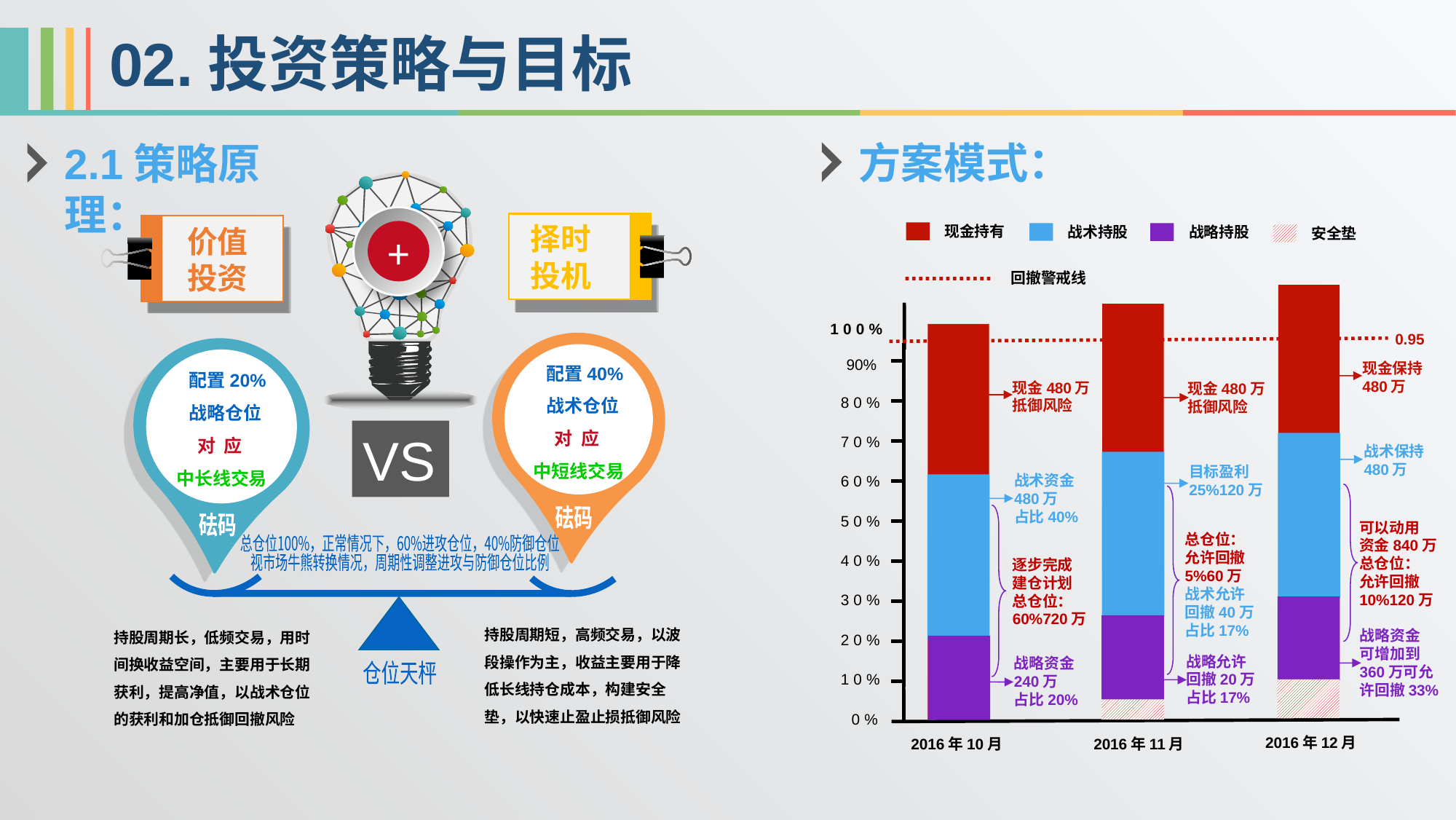

02.投资策略与目标

方案模式：
2.1策略原理：

+

择时
投机

价值
投资

现金持有
战术持股
战略持股
安全垫

回撤警戒线

100%
0.95

  配置40%
  战术仓位
    对  应
中短线交易
90%
  配置20%
  战略仓位
    对  应
中长线交易
现金保持
480万
现金480万
抵御风险
现金480万
抵御风险

80%

VS
70%

战术保持
480万

目标盈利
25%120万

战术资金
480万
占比40%
60%

砝码
50%
可以动用
资金840万
总仓位：
允许回撤
10%120万
砝码
总仓位：
允许回撤
5%60万
战术允许
回撤40万
占比17%

总仓位100%，正常情况下，60%进攻仓位，40%防御仓位
视市场牛熊转换情况，周期性调整进攻与防御仓位比例

40%
逐步完成
建仓计划
总仓位：
60%720万
30%

持股周期短，高频交易，以波段操作为主，收益主要用于降低长线持仓成本，构建安全垫，以快速止盈止损抵御风险
持股周期长，低频交易，用时间换收益空间，主要用于长期获利，提高净值，以战术仓位的获利和加仓抵御回撤风险

战略资金
可增加到
360万可允
许回撤33%
20%

战略允许
回撤20万
占比17%
战略资金
240万
占比20%
仓位天枰

10%

0%
2016年12月
2016年10月
2016年11月